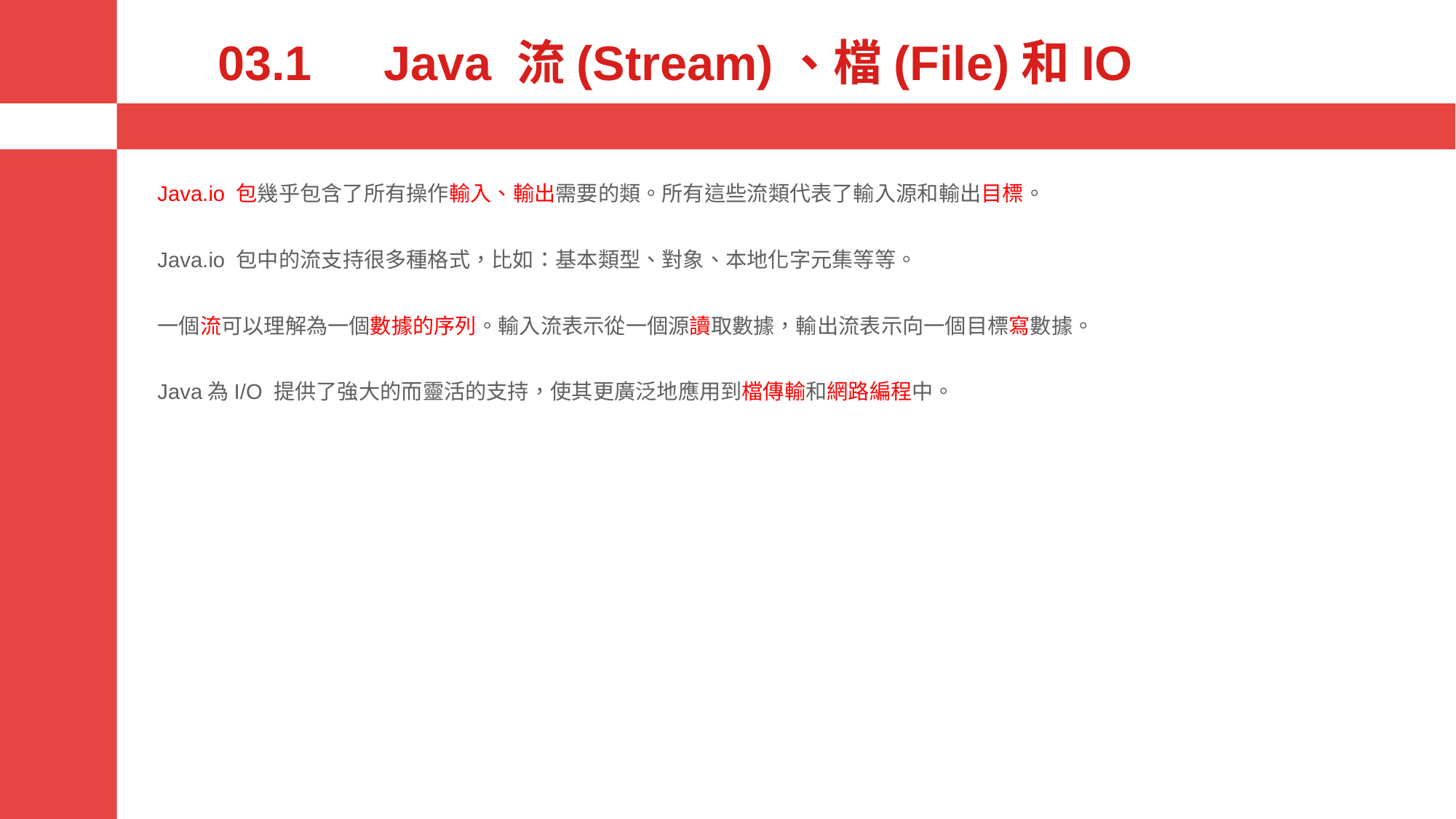

# 03.1　Java 流(Stream)、檔(File)和IO
Java.io 包幾乎包含了所有操作輸入、輸出需要的類。所有這些流類代表了輸入源和輸出目標。

Java.io 包中的流支持很多種格式，比如：基本類型、對象、本地化字元集等等。

一個流可以理解為一個數據的序列。輸入流表示從一個源讀取數據，輸出流表示向一個目標寫數據。

Java為I/O 提供了強大的而靈活的支持，使其更廣泛地應用到檔傳輸和網路編程中。